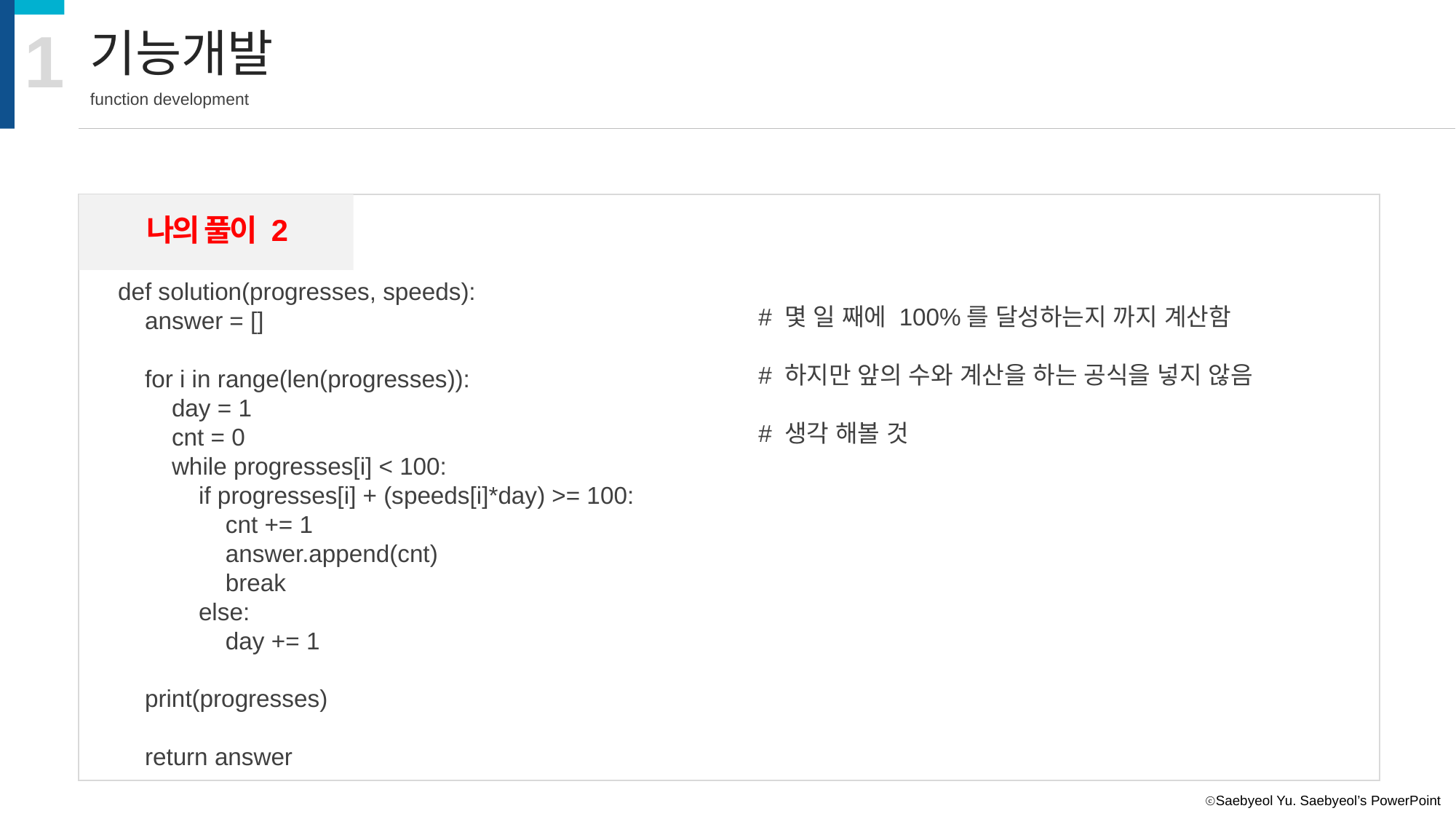

1
기능개발
function development

나의 풀이 2
def solution(progresses, speeds):
    answer = []

    for i in range(len(progresses)):
        day = 1
        cnt = 0
        while progresses[i] < 100:
            if progresses[i] + (speeds[i]*day) >= 100:
                cnt += 1
                answer.append(cnt)
                break
            else:
                day += 1

    print(progresses)

    return answer
# 몇 일 째에 100%를 달성하는지 까지 계산함

# 하지만 앞의 수와 계산을 하는 공식을 넣지 않음

# 생각 해볼 것